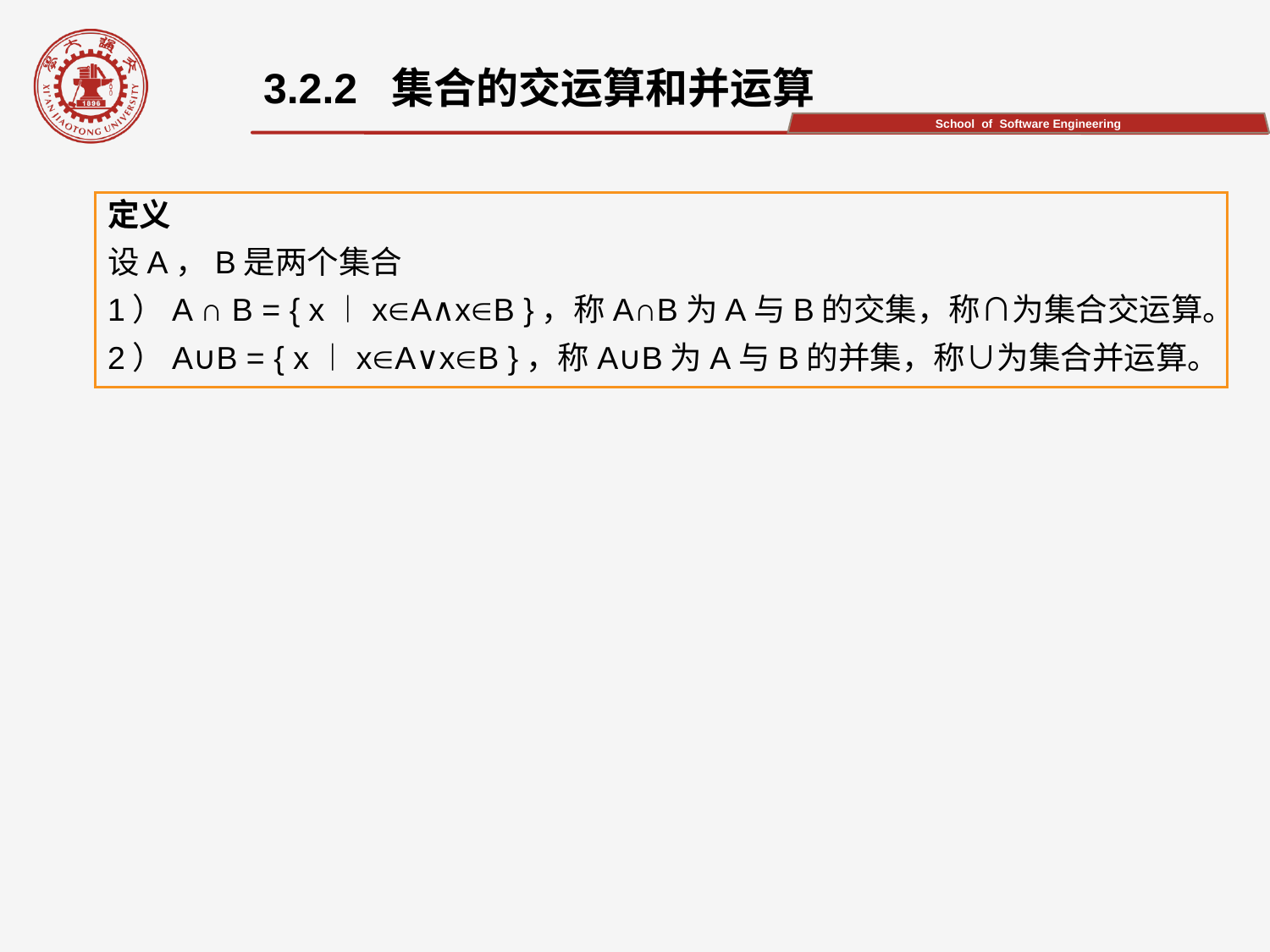

3.2.2  集合的交运算和并运算

定义
设A，B是两个集合
1）A ∩ B = { x︱x∈A∧x∈B }，称A∩B为A与B的交集，称∩为集合交运算。
2）A∪B = { x︱x∈A∨x∈B }，称A∪B为A与B的并集，称∪为集合并运算。